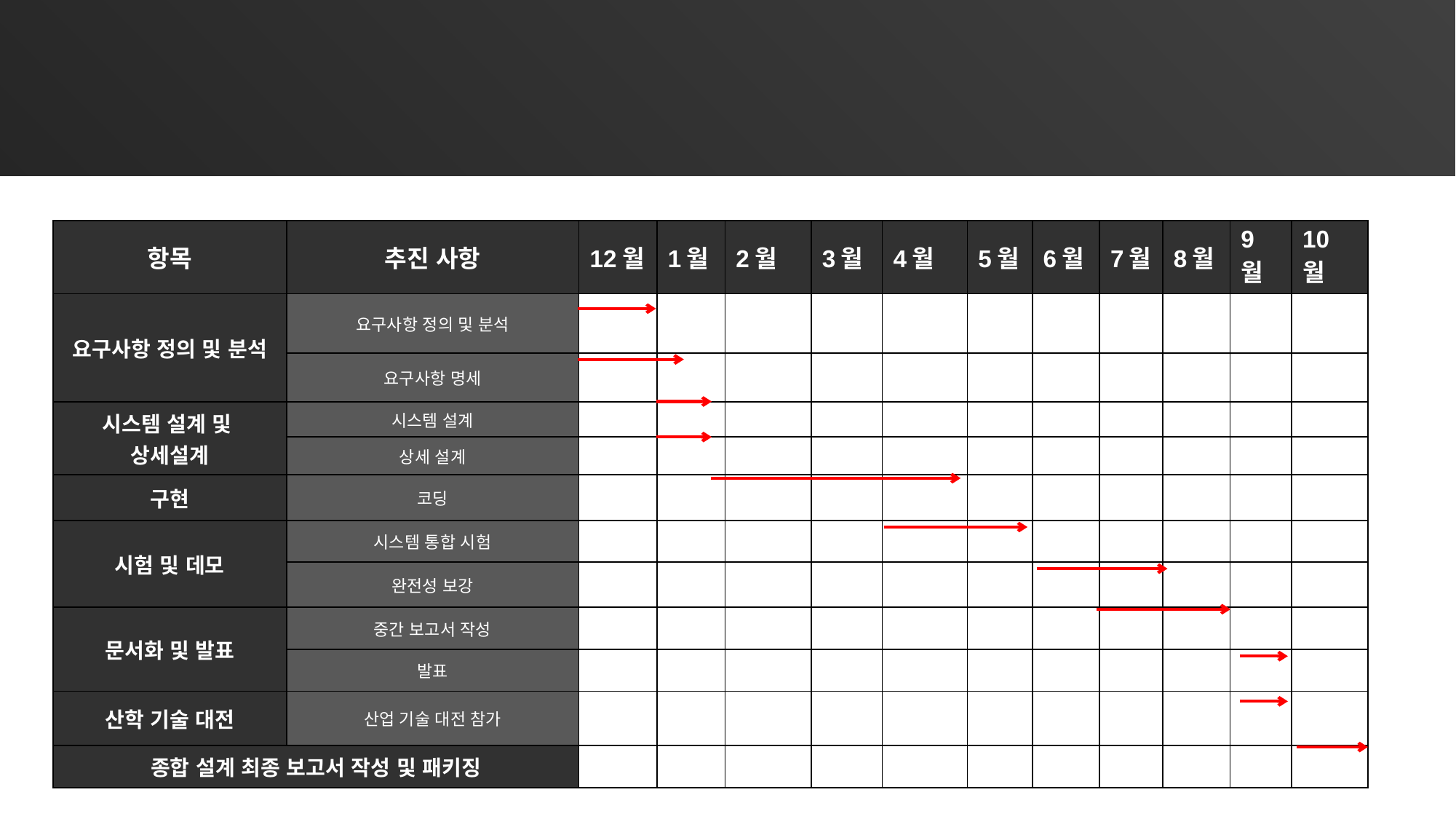

07 종합 설계 수행 일정
| 항목 | 추진 사항 | 12월 | 1월 | 2월 | 3월 | 4월 | 5월 | 6월 | 7월 | 8월 | 9월 | 10월 |
| --- | --- | --- | --- | --- | --- | --- | --- | --- | --- | --- | --- | --- |
| 요구사항 정의 및 분석 | 요구사항 정의 및 분석 |  |  |  |  |  |  |  |  |  |  |  |
|  | 요구사항 명세 |  |  |  |  |  |  |  |  |  |  |  |
| 시스템 설계 및 상세설계 | 시스템 설계 |  |  |  |  |  |  |  |  |  |  |  |
|  | 상세 설계 |  |  |  |  |  |  |  |  |  |  |  |
| 구현 | 코딩 |  |  |  |  |  |  |  |  |  |  |  |
| 시험 및 데모 | 시스템 통합 시험 |  |  |  |  |  |  |  |  |  |  |  |
|  | 완전성 보강 |  |  |  |  |  |  |  |  |  |  |  |
| 문서화 및 발표 | 중간 보고서 작성 |  |  |  |  |  |  |  |  |  |  |  |
|  | 발표 |  |  |  |  |  |  |  |  |  |  |  |
| 산학 기술 대전 | 산업 기술 대전 참가 |  |  |  |  |  |  |  |  |  |  |  |
| 종합 설계 최종 보고서 작성 및 패키징 |  |  |  |  |  |  |  |  |  |  |  |  |